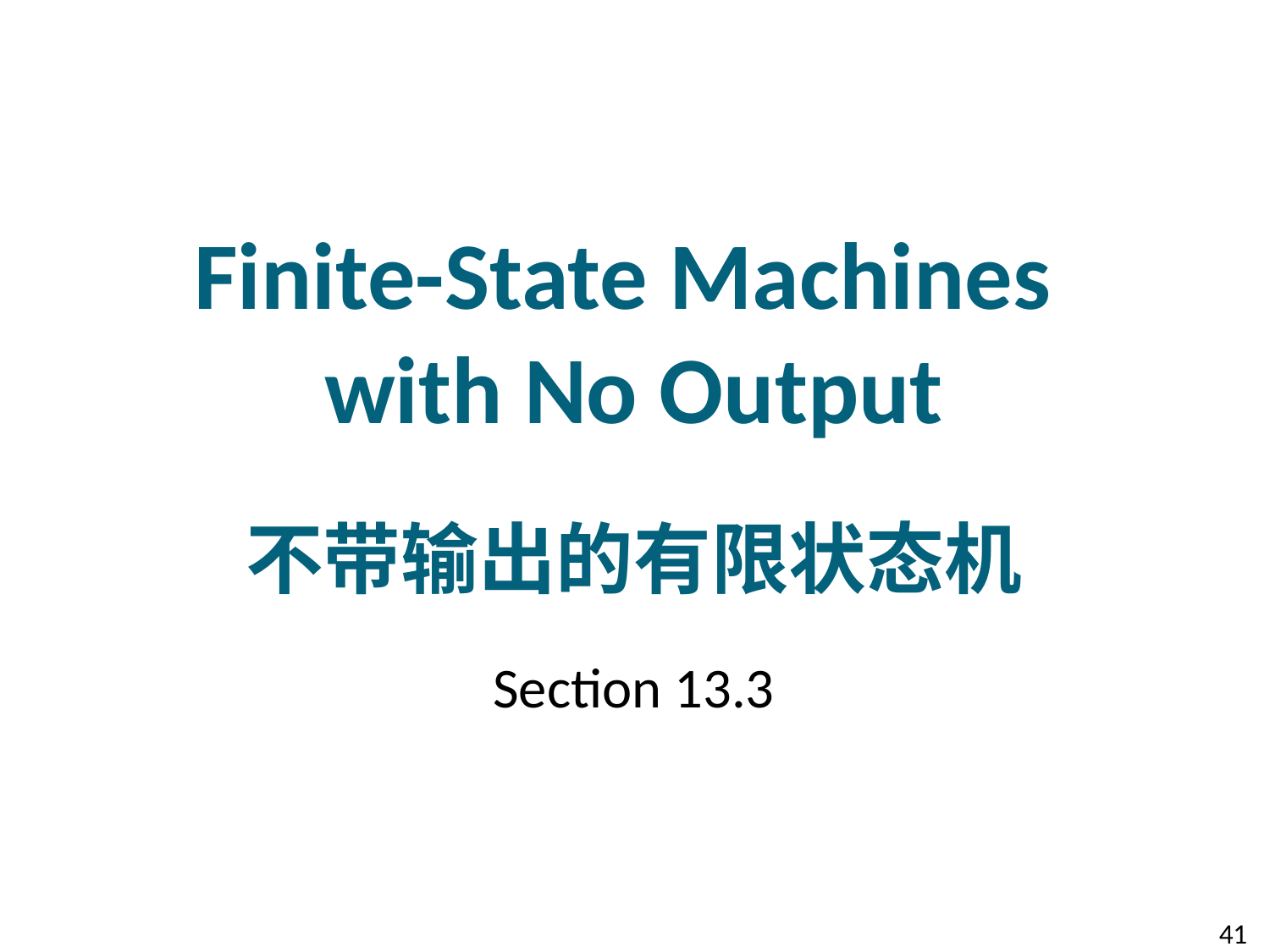

# Finite-State Machines with No Output 不带输出的有限状态机
Section 13.3